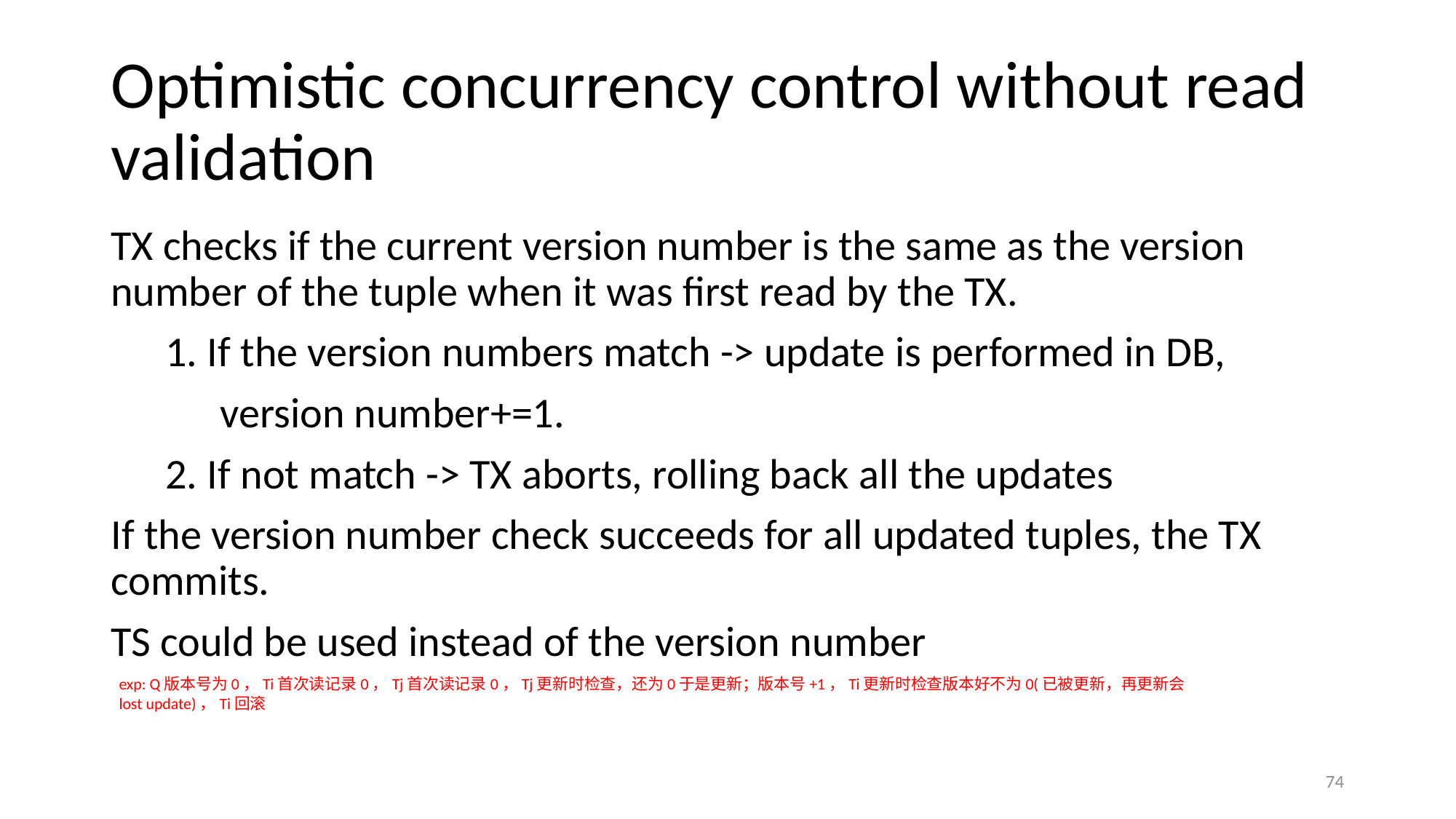

# Optimistic concurrency control without read validation
TX checks if the current version number is the same as the version number of the tuple when it was first read by the TX.
1. If the version numbers match -> update is performed in DB,
 	version number+=1.
2. If not match -> TX aborts, rolling back all the updates
If the version number check succeeds for all updated tuples, the TX commits.
TS could be used instead of the version number
exp: Q版本号为0，Ti首次读记录0，Tj首次读记录0，Tj更新时检查，还为0于是更新；版本号+1，Ti更新时检查版本好不为0(已被更新，再更新会lost update)，Ti回滚
74